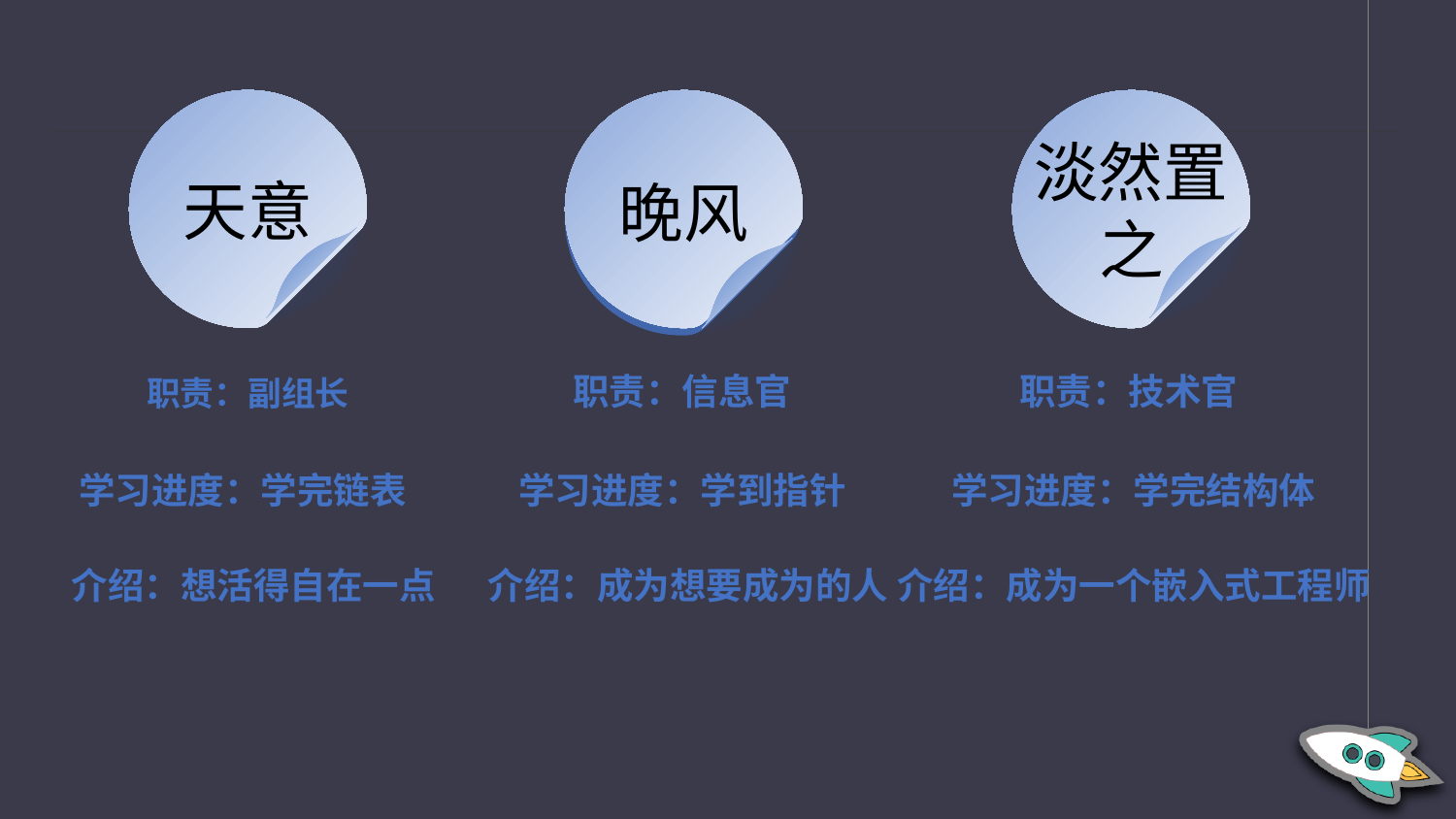

天意

淡然置之

晚风

职责：副组长
职责：信息官
职责：技术官
学习进度：学完链表
学习进度：学到指针
学习进度：学完结构体
介绍：想活得自在一点
介绍：成为想要成为的人
介绍：成为一个嵌入式工程师